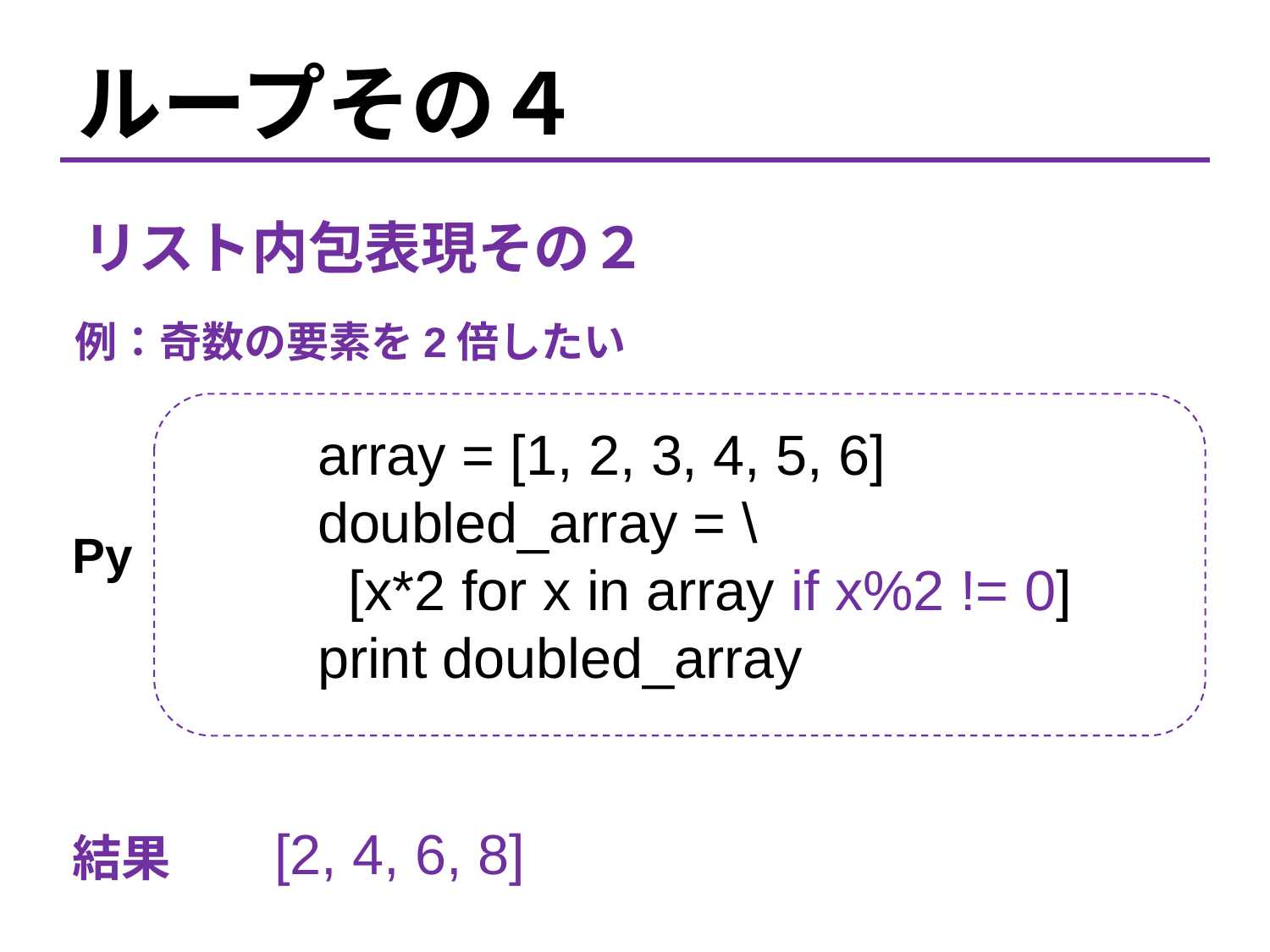

ループその４
リスト内包表現その２
例：奇数の要素を2倍したい

array = [1, 2, 3, 4, 5, 6]
doubled_array = \
  [x*2 for x in array if x%2 != 0]
print doubled_array
Py
[2, 4, 6, 8]
結果